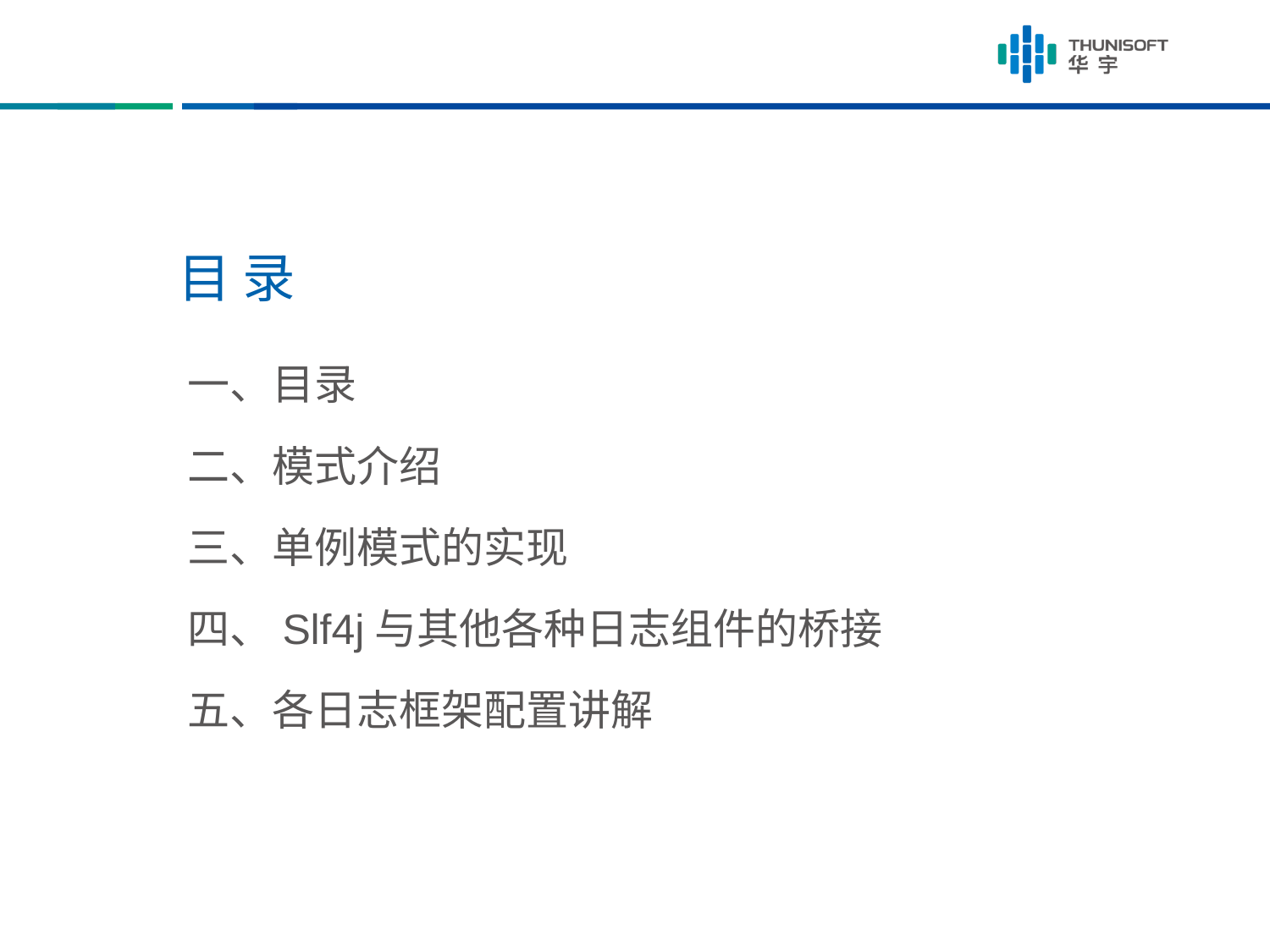

一、目录
二、模式介绍
三、单例模式的实现
四、Slf4j与其他各种日志组件的桥接
五、各日志框架配置讲解

3